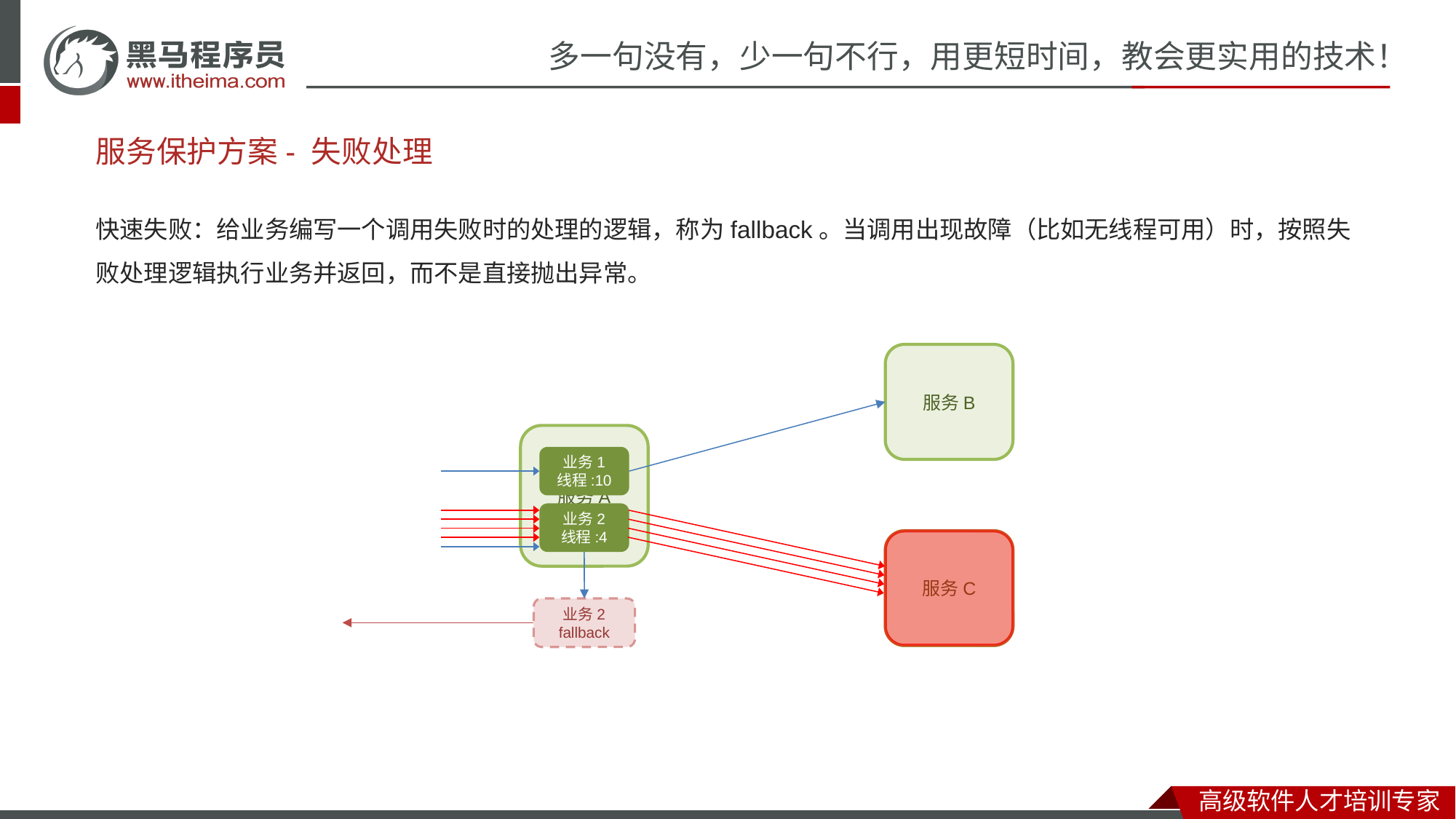

- 失败处理
# 服务保护方案
快速失败：给业务编写一个调用失败时的处理的逻辑，称为fallback。当调用出现故障（比如无线程可用）时，按照失败处理逻辑执行业务并返回，而不是直接抛出异常。
服务B
服务A
业务1
线程:10
业务2
线程:4
服务C

业务2
fallback